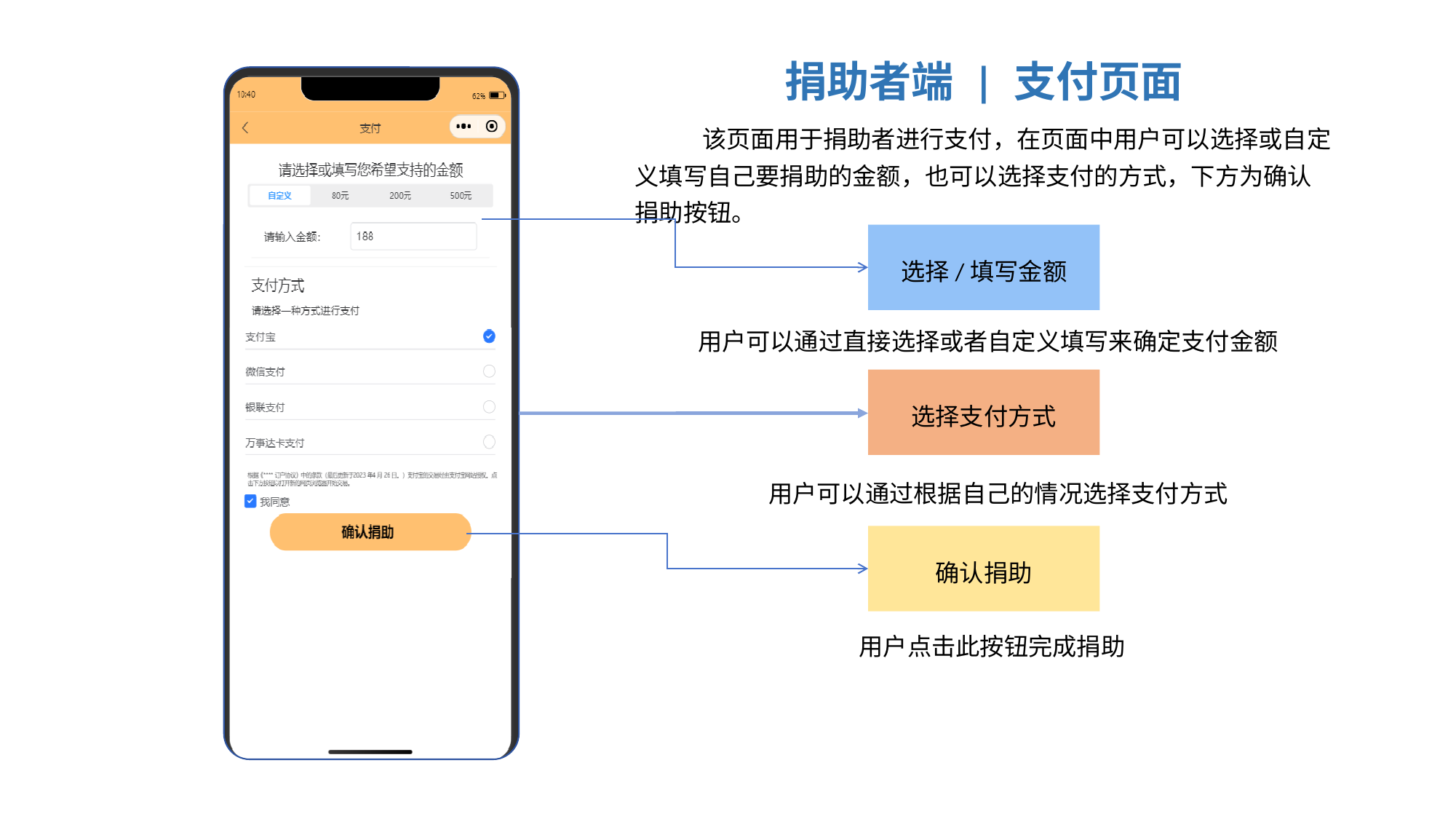

捐助者端 | 支付页面

  该页面用于捐助者进行支付，在页面中用户可以选择或自定义填写自己要捐助的金额，也可以选择支付的方式，下方为确认捐助按钮。
选择/填写金额
用户可以通过直接选择或者自定义填写来确定支付金额
选择支付方式
用户可以通过根据自己的情况选择支付方式
确认捐助
用户点击此按钮完成捐助